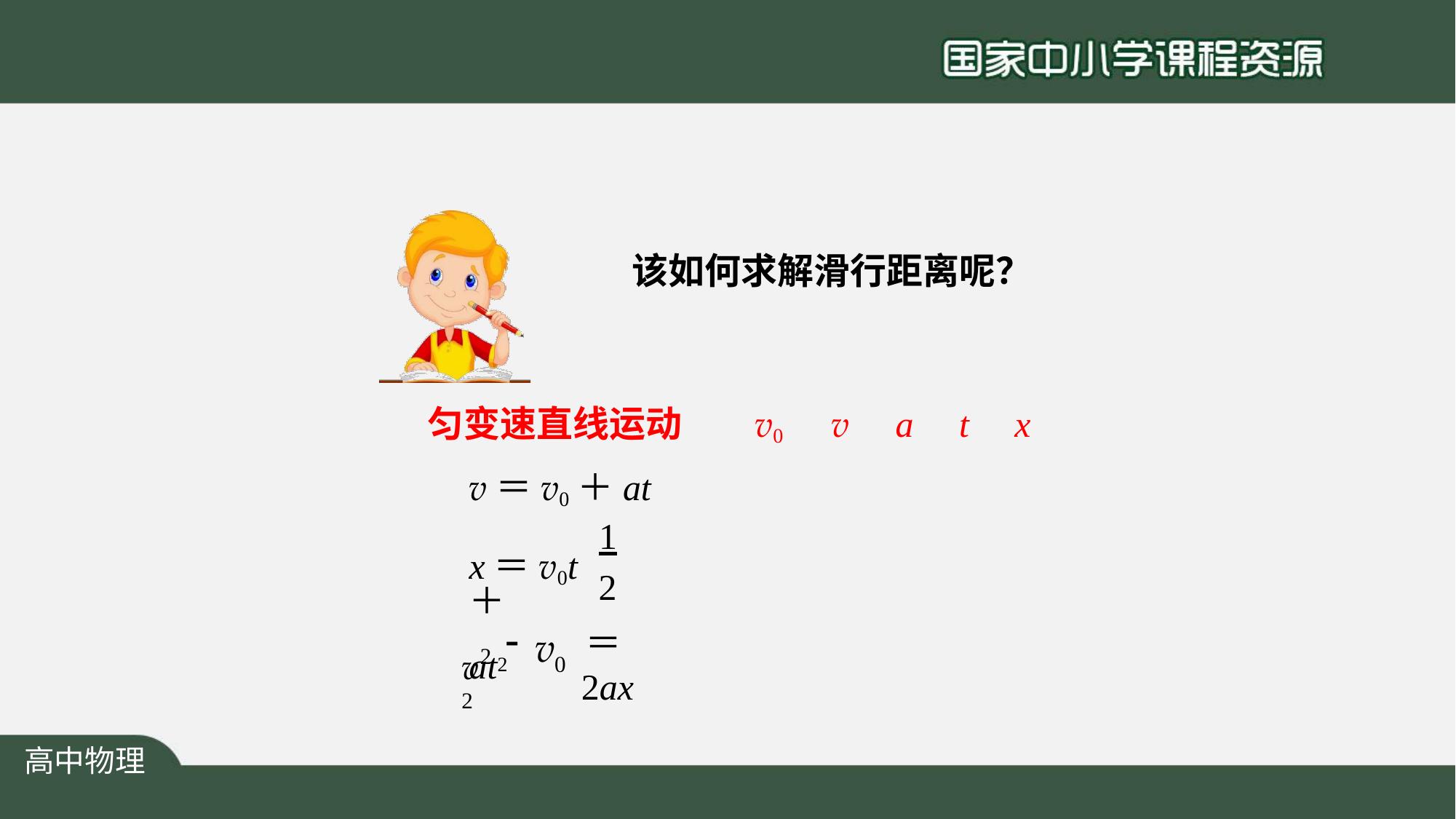

# 该如何求解滑行距离呢？
匀变速直线运动
v＝v0＋at
v0	v	a	t	x
1
x＝v0t＋	at2
2
＝2ax
v2	2
v
0
高中物理